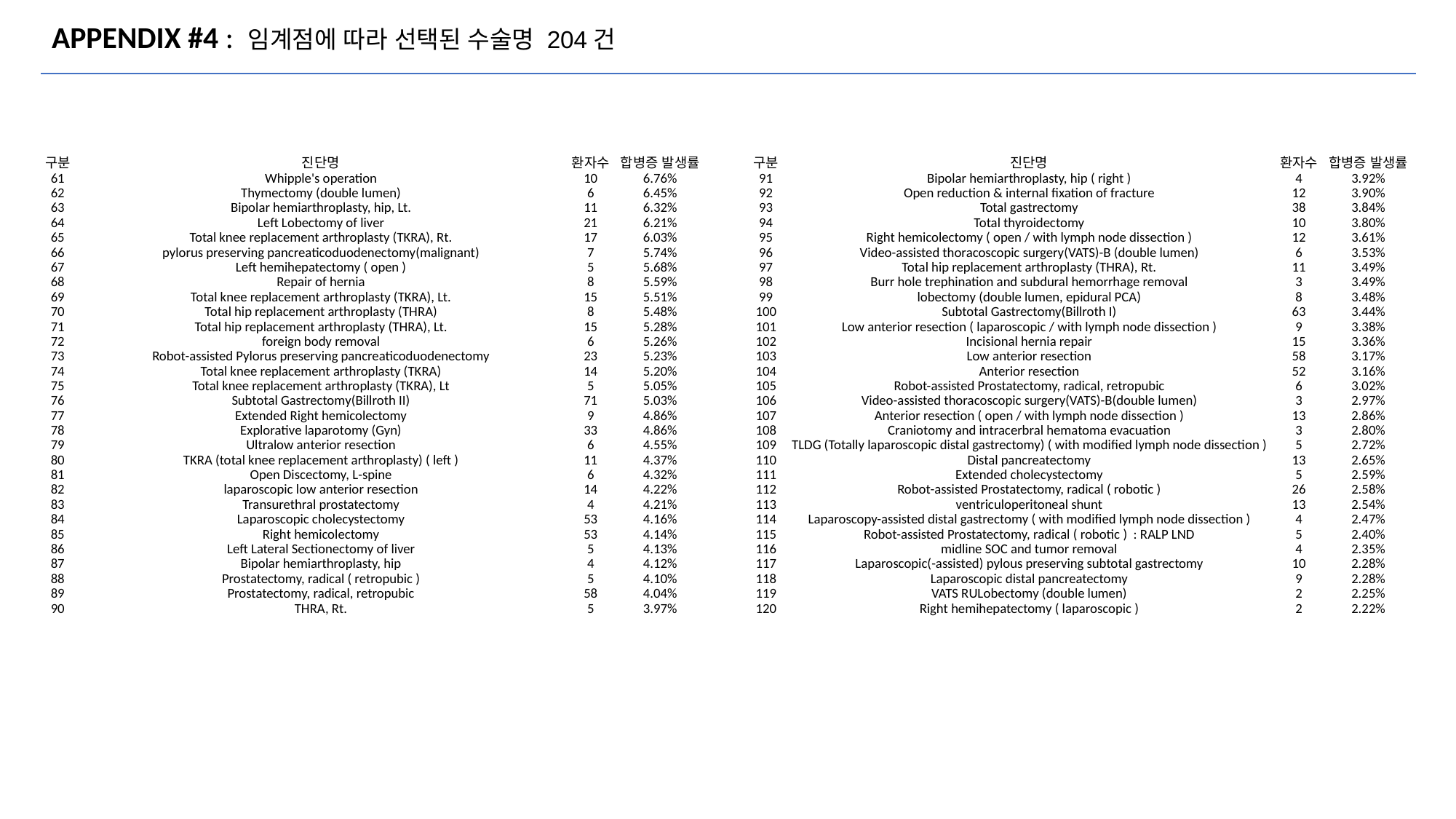

# APPENDIX #4 : 임계점에 따라 선택된 수술명 204건
| 구분 | 진단명 | 환자수 | 합병증 발생률 |
| --- | --- | --- | --- |
| 61 | Whipple's operation | 10 | 6.76% |
| 62 | Thymectomy (double lumen) | 6 | 6.45% |
| 63 | Bipolar hemiarthroplasty, hip, Lt. | 11 | 6.32% |
| 64 | Left Lobectomy of liver | 21 | 6.21% |
| 65 | Total knee replacement arthroplasty (TKRA), Rt. | 17 | 6.03% |
| 66 | pylorus preserving pancreaticoduodenectomy(malignant) | 7 | 5.74% |
| 67 | Left hemihepatectomy ( open ) | 5 | 5.68% |
| 68 | Repair of hernia | 8 | 5.59% |
| 69 | Total knee replacement arthroplasty (TKRA), Lt. | 15 | 5.51% |
| 70 | Total hip replacement arthroplasty (THRA) | 8 | 5.48% |
| 71 | Total hip replacement arthroplasty (THRA), Lt. | 15 | 5.28% |
| 72 | foreign body removal | 6 | 5.26% |
| 73 | Robot-assisted Pylorus preserving pancreaticoduodenectomy | 23 | 5.23% |
| 74 | Total knee replacement arthroplasty (TKRA) | 14 | 5.20% |
| 75 | Total knee replacement arthroplasty (TKRA), Lt | 5 | 5.05% |
| 76 | Subtotal Gastrectomy(Billroth II) | 71 | 5.03% |
| 77 | Extended Right hemicolectomy | 9 | 4.86% |
| 78 | Explorative laparotomy (Gyn) | 33 | 4.86% |
| 79 | Ultralow anterior resection | 6 | 4.55% |
| 80 | TKRA (total knee replacement arthroplasty) ( left ) | 11 | 4.37% |
| 81 | Open Discectomy, L-spine | 6 | 4.32% |
| 82 | laparoscopic low anterior resection | 14 | 4.22% |
| 83 | Transurethral prostatectomy | 4 | 4.21% |
| 84 | Laparoscopic cholecystectomy | 53 | 4.16% |
| 85 | Right hemicolectomy | 53 | 4.14% |
| 86 | Left Lateral Sectionectomy of liver | 5 | 4.13% |
| 87 | Bipolar hemiarthroplasty, hip | 4 | 4.12% |
| 88 | Prostatectomy, radical ( retropubic ) | 5 | 4.10% |
| 89 | Prostatectomy, radical, retropubic | 58 | 4.04% |
| 90 | THRA, Rt. | 5 | 3.97% |
| 구분 | 진단명 | 환자수 | 합병증 발생률 |
| --- | --- | --- | --- |
| 91 | Bipolar hemiarthroplasty, hip ( right ) | 4 | 3.92% |
| 92 | Open reduction & internal fixation of fracture | 12 | 3.90% |
| 93 | Total gastrectomy | 38 | 3.84% |
| 94 | Total thyroidectomy | 10 | 3.80% |
| 95 | Right hemicolectomy ( open / with lymph node dissection ) | 12 | 3.61% |
| 96 | Video-assisted thoracoscopic surgery(VATS)-B (double lumen) | 6 | 3.53% |
| 97 | Total hip replacement arthroplasty (THRA), Rt. | 11 | 3.49% |
| 98 | Burr hole trephination and subdural hemorrhage removal | 3 | 3.49% |
| 99 | lobectomy (double lumen, epidural PCA) | 8 | 3.48% |
| 100 | Subtotal Gastrectomy(Billroth I) | 63 | 3.44% |
| 101 | Low anterior resection ( laparoscopic / with lymph node dissection ) | 9 | 3.38% |
| 102 | Incisional hernia repair | 15 | 3.36% |
| 103 | Low anterior resection | 58 | 3.17% |
| 104 | Anterior resection | 52 | 3.16% |
| 105 | Robot-assisted Prostatectomy, radical, retropubic | 6 | 3.02% |
| 106 | Video-assisted thoracoscopic surgery(VATS)-B(double lumen) | 3 | 2.97% |
| 107 | Anterior resection ( open / with lymph node dissection ) | 13 | 2.86% |
| 108 | Craniotomy and intracerbral hematoma evacuation | 3 | 2.80% |
| 109 | TLDG (Totally laparoscopic distal gastrectomy) ( with modified lymph node dissection ) | 5 | 2.72% |
| 110 | Distal pancreatectomy | 13 | 2.65% |
| 111 | Extended cholecystectomy | 5 | 2.59% |
| 112 | Robot-assisted Prostatectomy, radical ( robotic ) | 26 | 2.58% |
| 113 | ventriculoperitoneal shunt | 13 | 2.54% |
| 114 | Laparoscopy-assisted distal gastrectomy ( with modified lymph node dissection ) | 4 | 2.47% |
| 115 | Robot-assisted Prostatectomy, radical ( robotic ) : RALP LND | 5 | 2.40% |
| 116 | midline SOC and tumor removal | 4 | 2.35% |
| 117 | Laparoscopic(-assisted) pylous preserving subtotal gastrectomy | 10 | 2.28% |
| 118 | Laparoscopic distal pancreatectomy | 9 | 2.28% |
| 119 | VATS RULobectomy (double lumen) | 2 | 2.25% |
| 120 | Right hemihepatectomy ( laparoscopic ) | 2 | 2.22% |